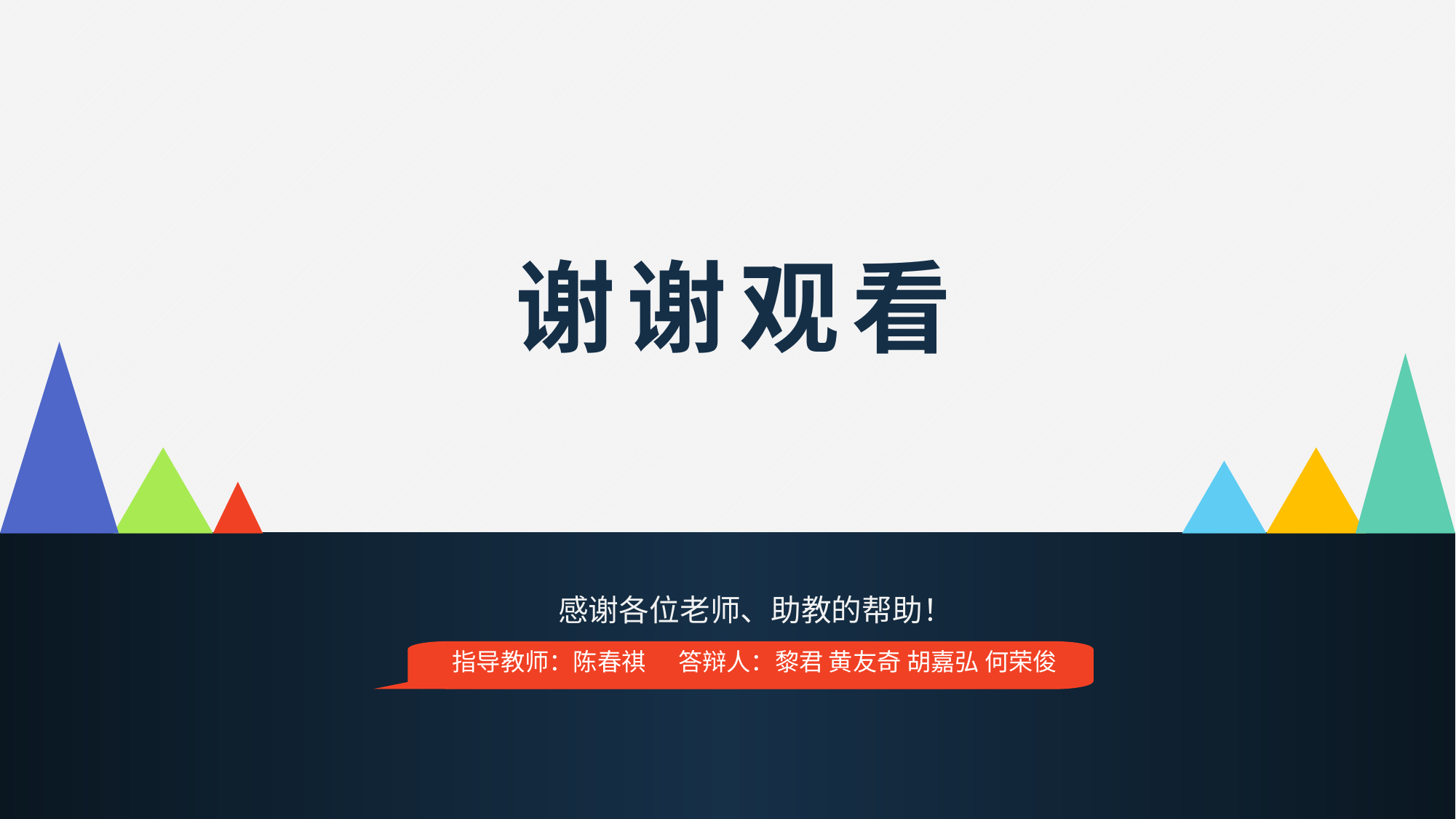

谢谢观看

感谢各位老师、助教的帮助！

指导教师：陈春祺      答辩人：黎君 黄友奇 胡嘉弘 何荣俊